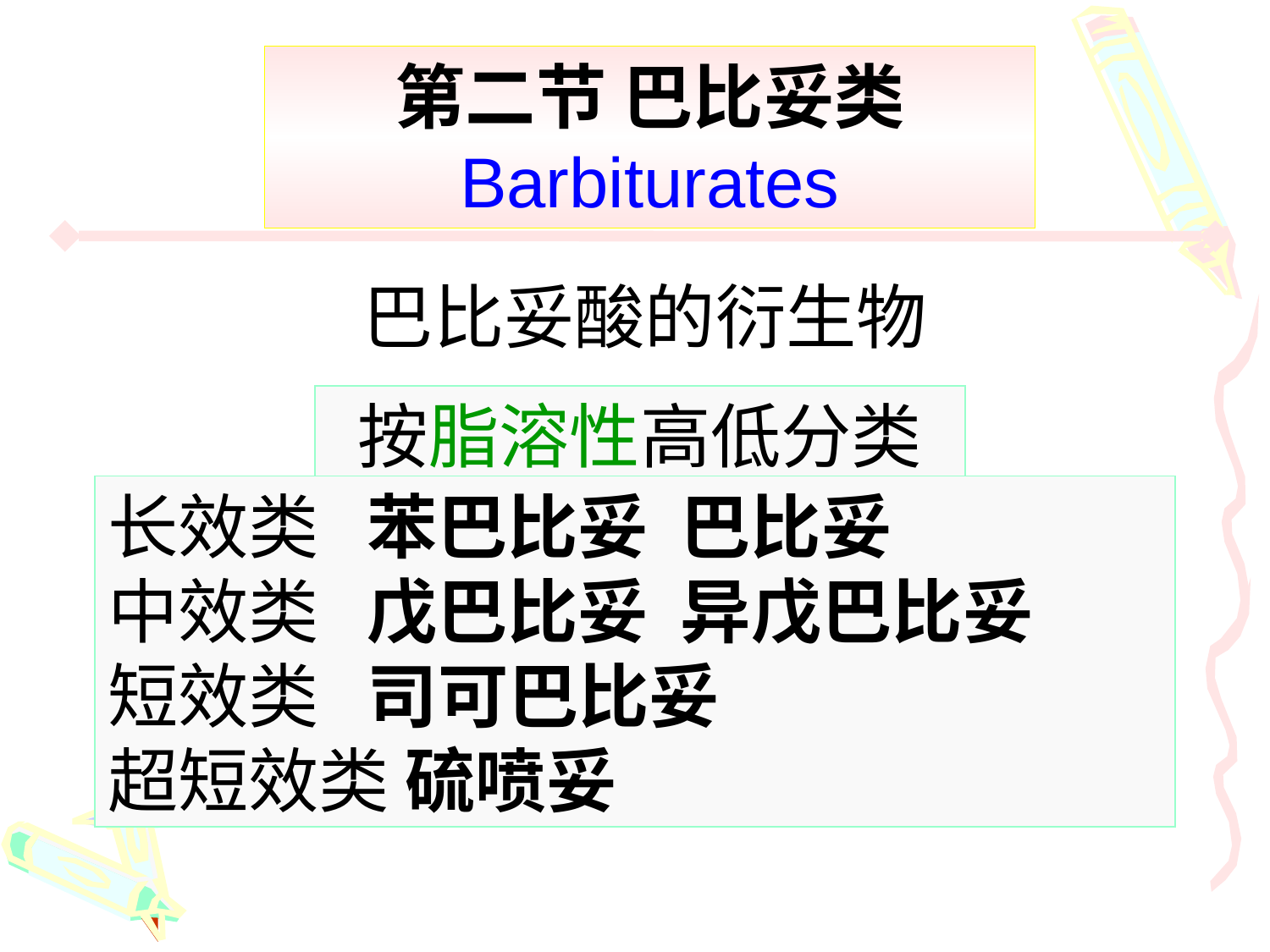

# 第二节 巴比妥类 Barbiturates

巴比妥酸的衍生物
按脂溶性高低分类
长效类   苯巴比妥  巴比妥
中效类   戊巴比妥  异戊巴比妥
短效类   司可巴比妥
超短效类 硫喷妥